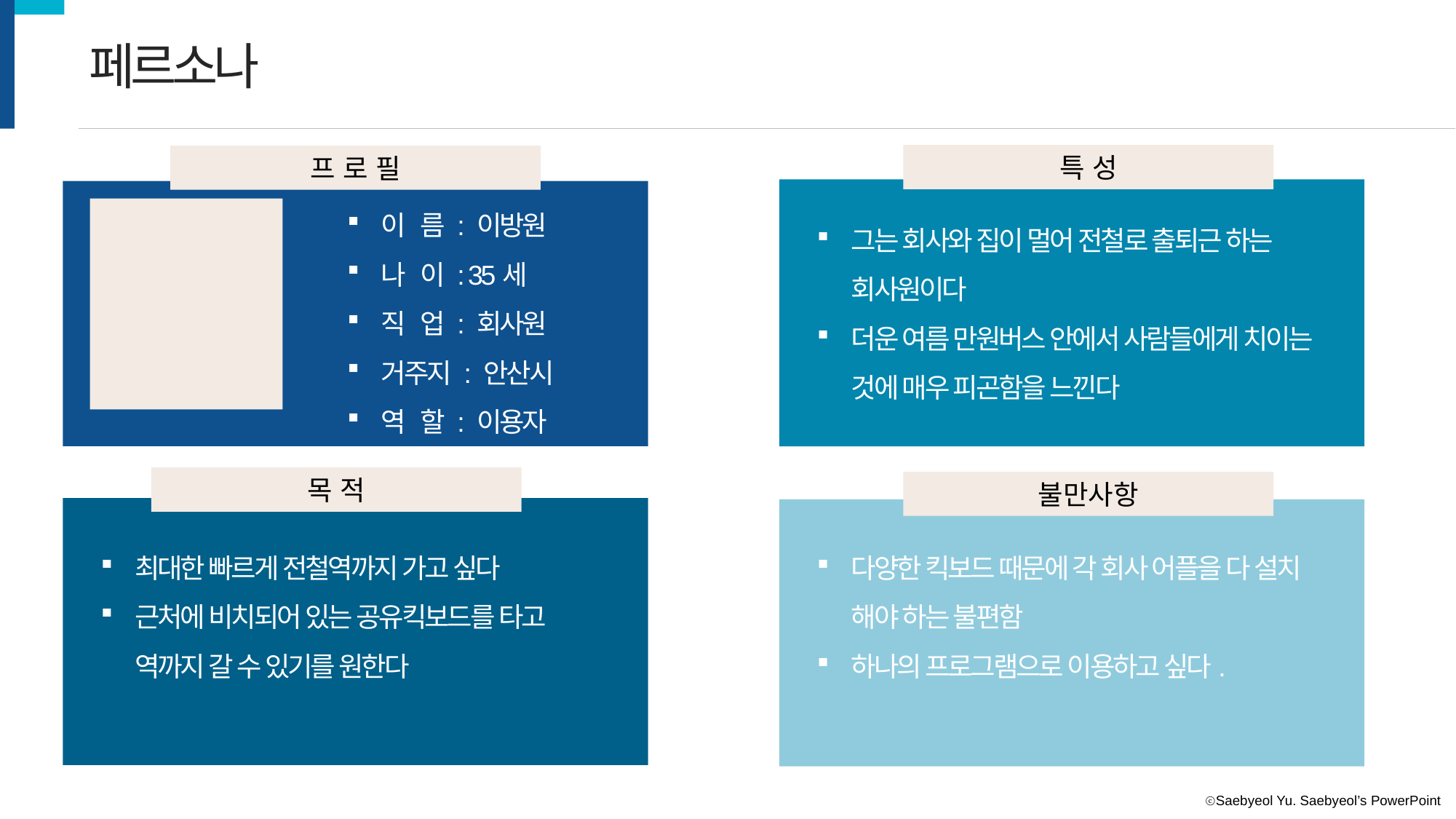

페르소나
특 성
프 로 필

이   름 : 이방원
나   이 : 35세
직   업 : 회사원
거주지 : 안산시
역   할 : 이용자

그는 회사와 집이 멀어 전철로 출퇴근 하는 회사원이다
더운 여름 만원버스 안에서 사람들에게 치이는 것에 매우 피곤함을 느낀다

목 적
불만사항

최대한 빠르게 전철역까지 가고 싶다
근처에 비치되어 있는 공유킥보드를 타고 역까지 갈 수 있기를 원한다

다양한 킥보드 때문에 각 회사 어플을 다 설치 해야 하는 불편함
하나의 프로그램으로 이용하고 싶다.